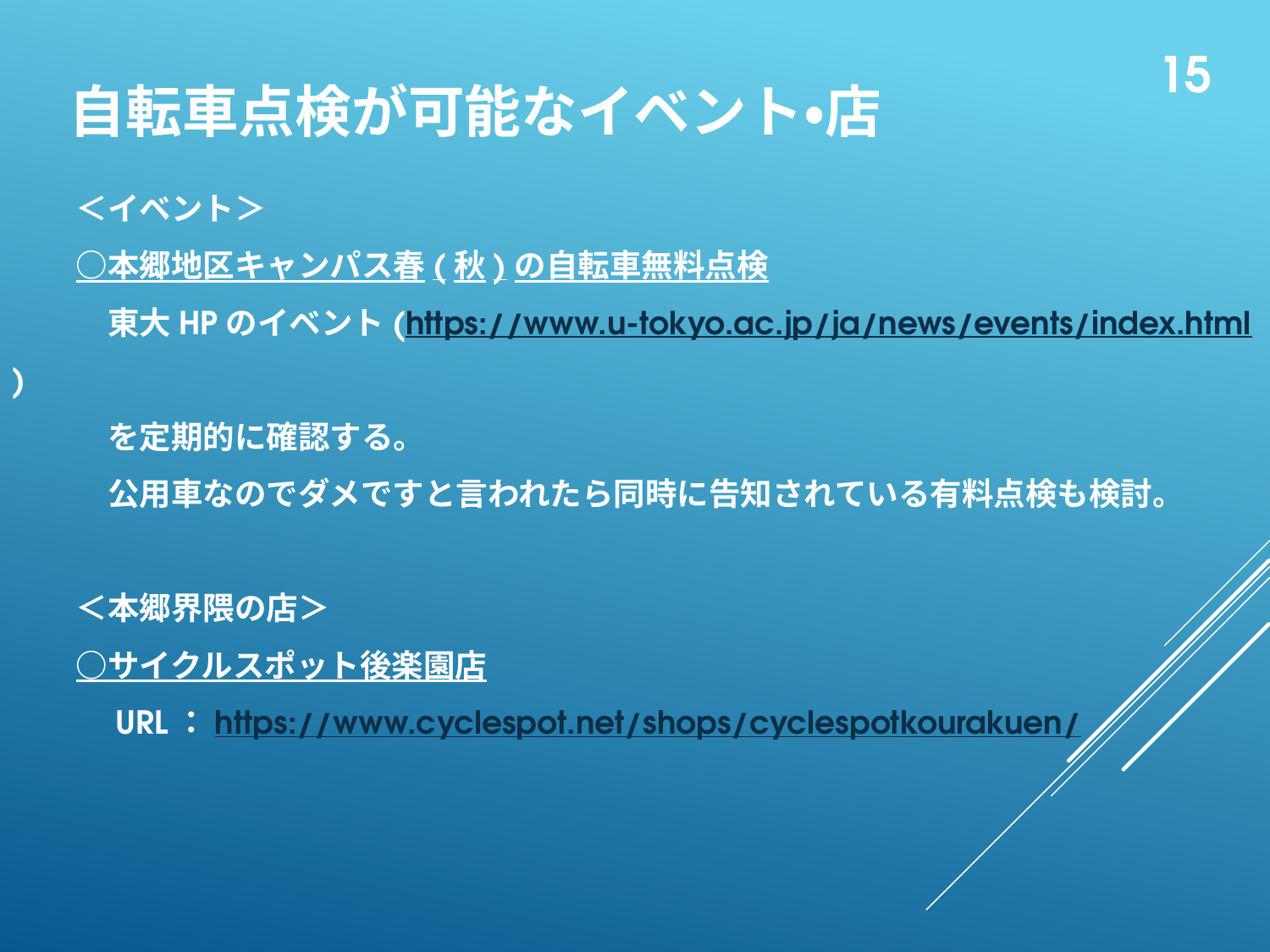

自転車点検が可能なイベント・店
15

　　＜イベント＞
　　○本郷地区キャンパス春(秋)の自転車無料点検
　　　東大HPのイベント(https://www.u-tokyo.ac.jp/ja/news/events/index.html)
　　　を定期的に確認する。
　　　公用車なのでダメですと言われたら同時に告知されている有料点検も検討。

　　＜本郷界隈の店＞
　　○サイクルスポット後楽園店
　　　URL：https://www.cyclespot.net/shops/cyclespotkourakuen/